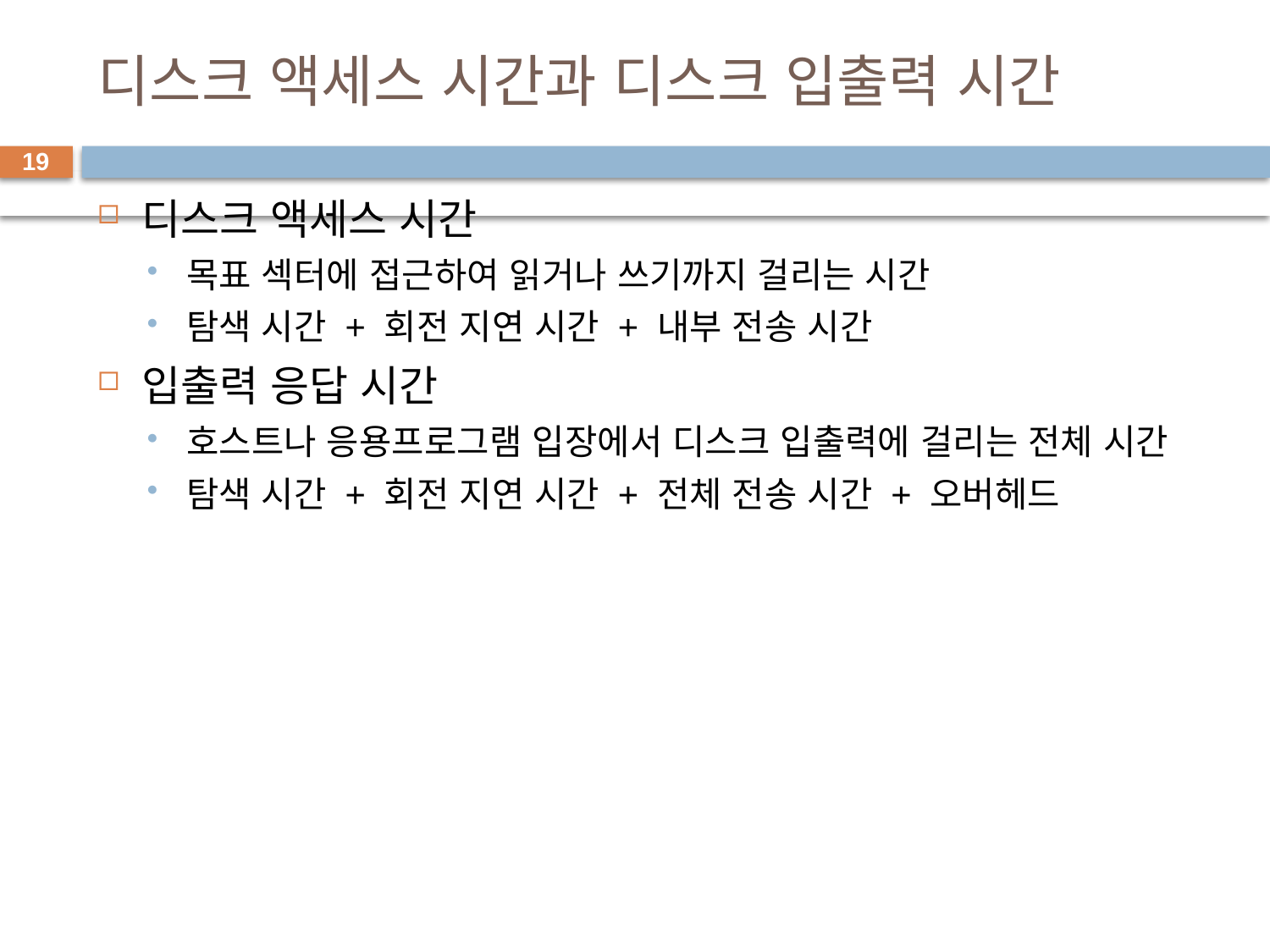

# 디스크 액세스 시간과 디스크 입출력 시간
19
디스크 액세스 시간
목표 섹터에 접근하여 읽거나 쓰기까지 걸리는 시간
탐색 시간 + 회전 지연 시간 + 내부 전송 시간
입출력 응답 시간
호스트나 응용프로그램 입장에서 디스크 입출력에 걸리는 전체 시간
탐색 시간 + 회전 지연 시간 + 전체 전송 시간 + 오버헤드